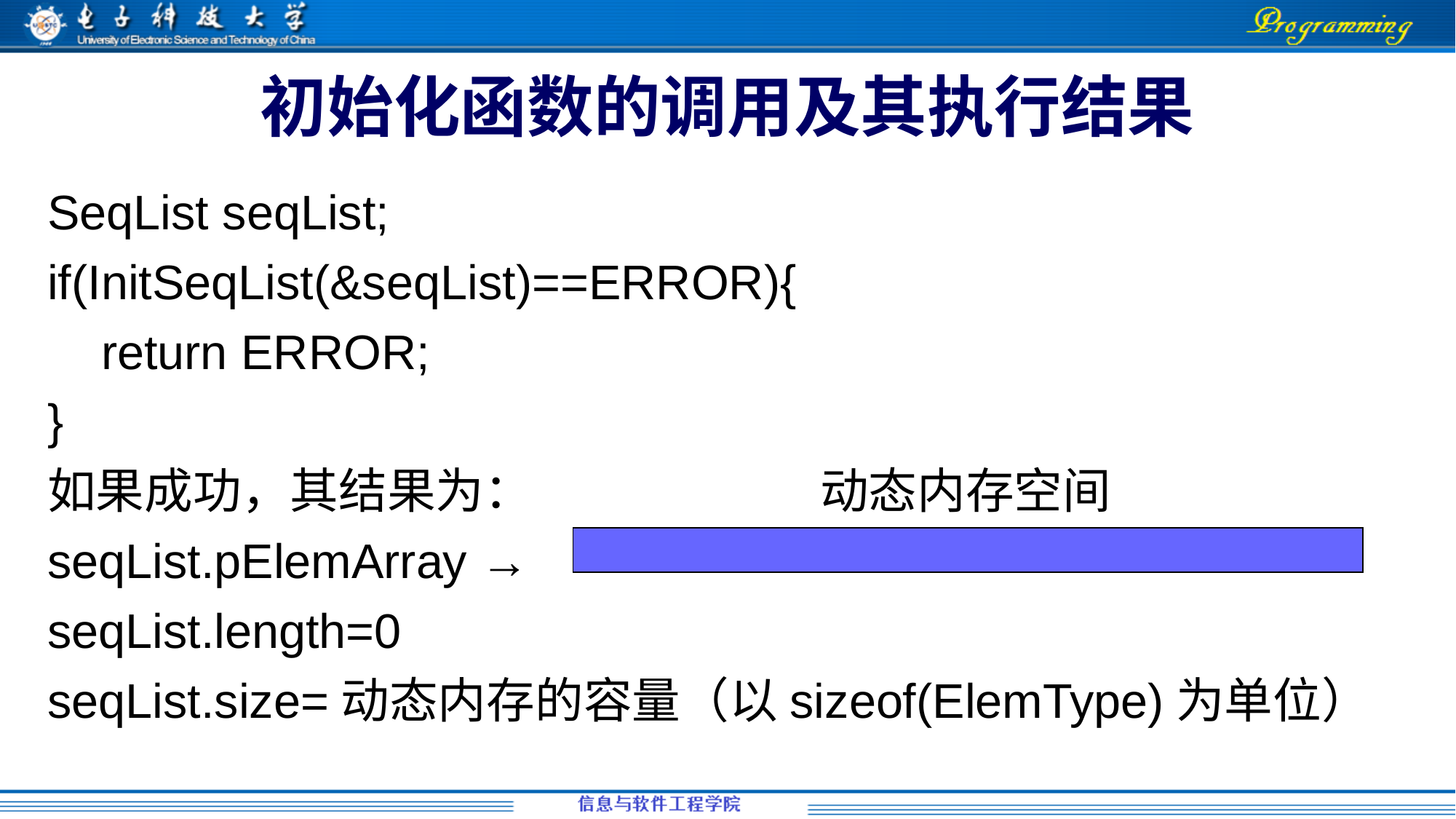

# 初始化函数的调用及其执行结果
SeqList seqList;
if(InitSeqList(&seqList)==ERROR){
    return ERROR;
}
如果成功，其结果为：
seqList.pElemArray →
seqList.length=0
seqList.size=动态内存的容量（以sizeof(ElemType)为单位）
动态内存空间
|  |
| --- |